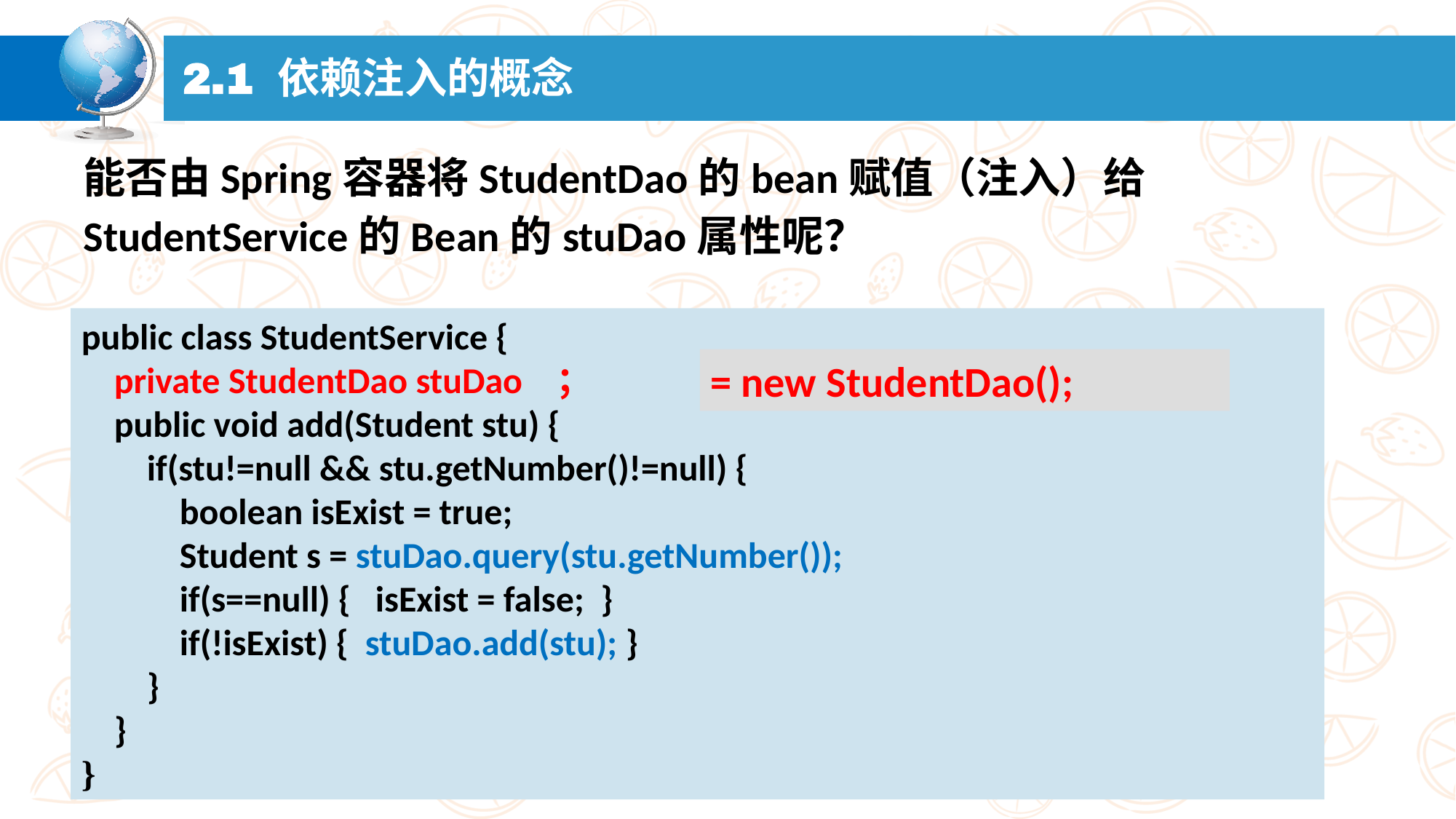

# 2.1 依赖注入的概念
能否由Spring容器将StudentDao的bean赋值（注入）给StudentService的Bean的stuDao属性呢？
public class StudentService {
    private StudentDao stuDao   ；
    public void add(Student stu) {
        if(stu!=null && stu.getNumber()!=null) {
            boolean isExist = true;
            Student s = stuDao.query(stu.getNumber());
            if(s==null) {   isExist = false;  }
            if(!isExist) {  stuDao.add(stu); }
        }
    }
}
= new StudentDao();